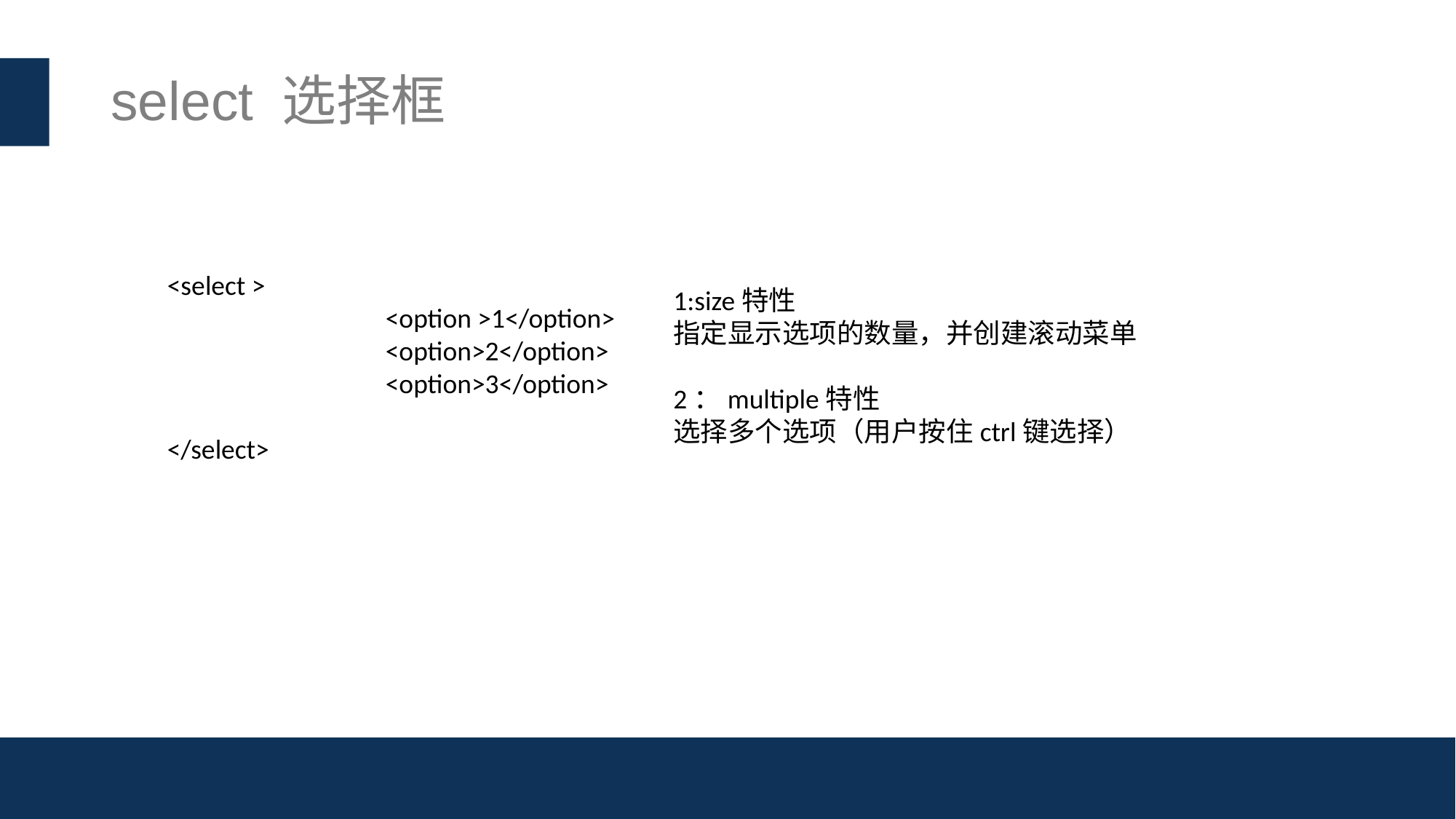

# select 选择框

<select >
		<option >1</option>
		<option>2</option>
		<option>3</option>

</select>
1:size特性
指定显示选项的数量，并创建滚动菜单

2：multiple特性
选择多个选项（用户按住ctrl键选择）